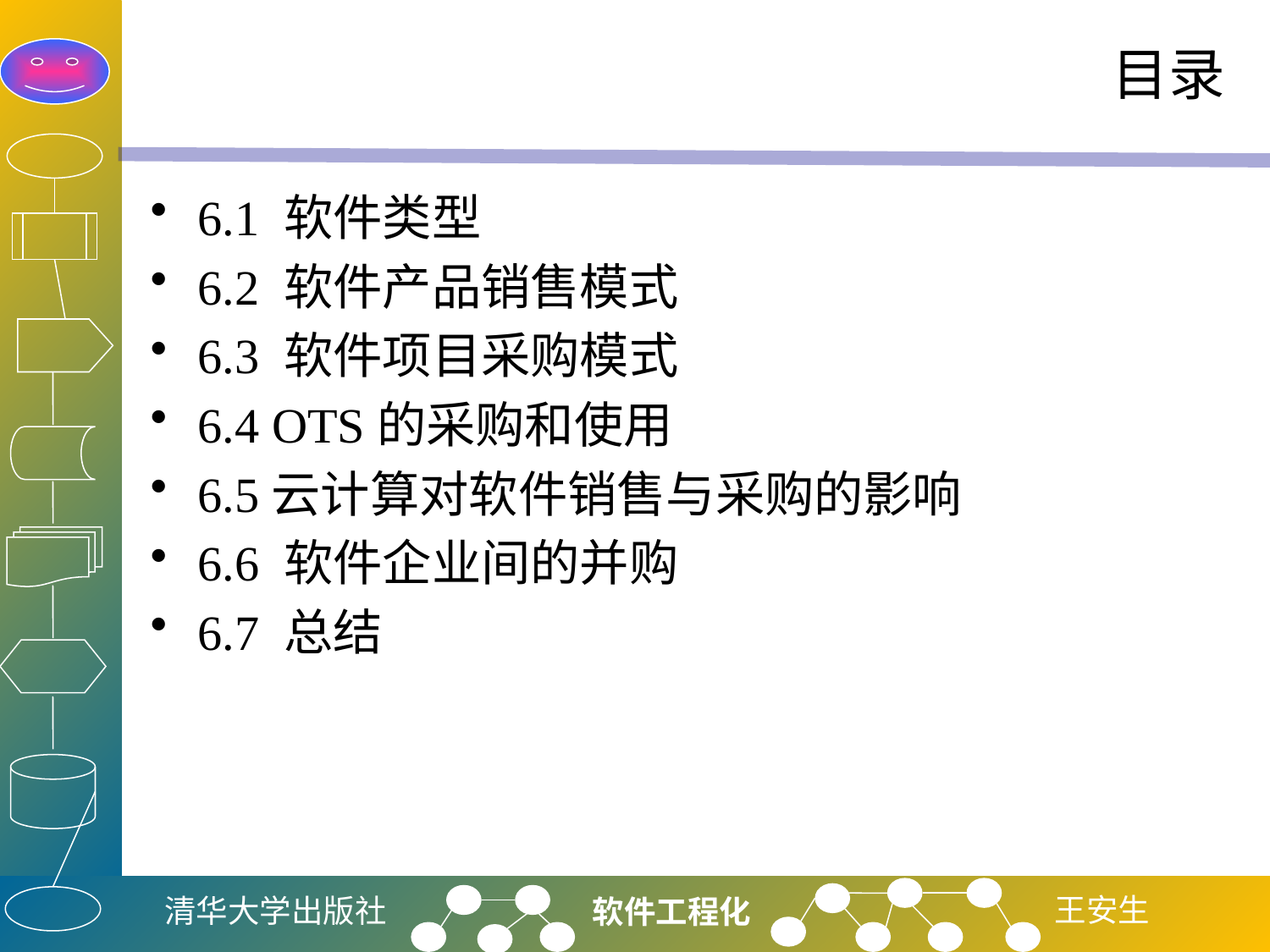

# 目录
6.1 软件类型
6.2 软件产品销售模式
6.3 软件项目采购模式
6.4 OTS的采购和使用
6.5云计算对软件销售与采购的影响
6.6 软件企业间的并购
6.7 总结